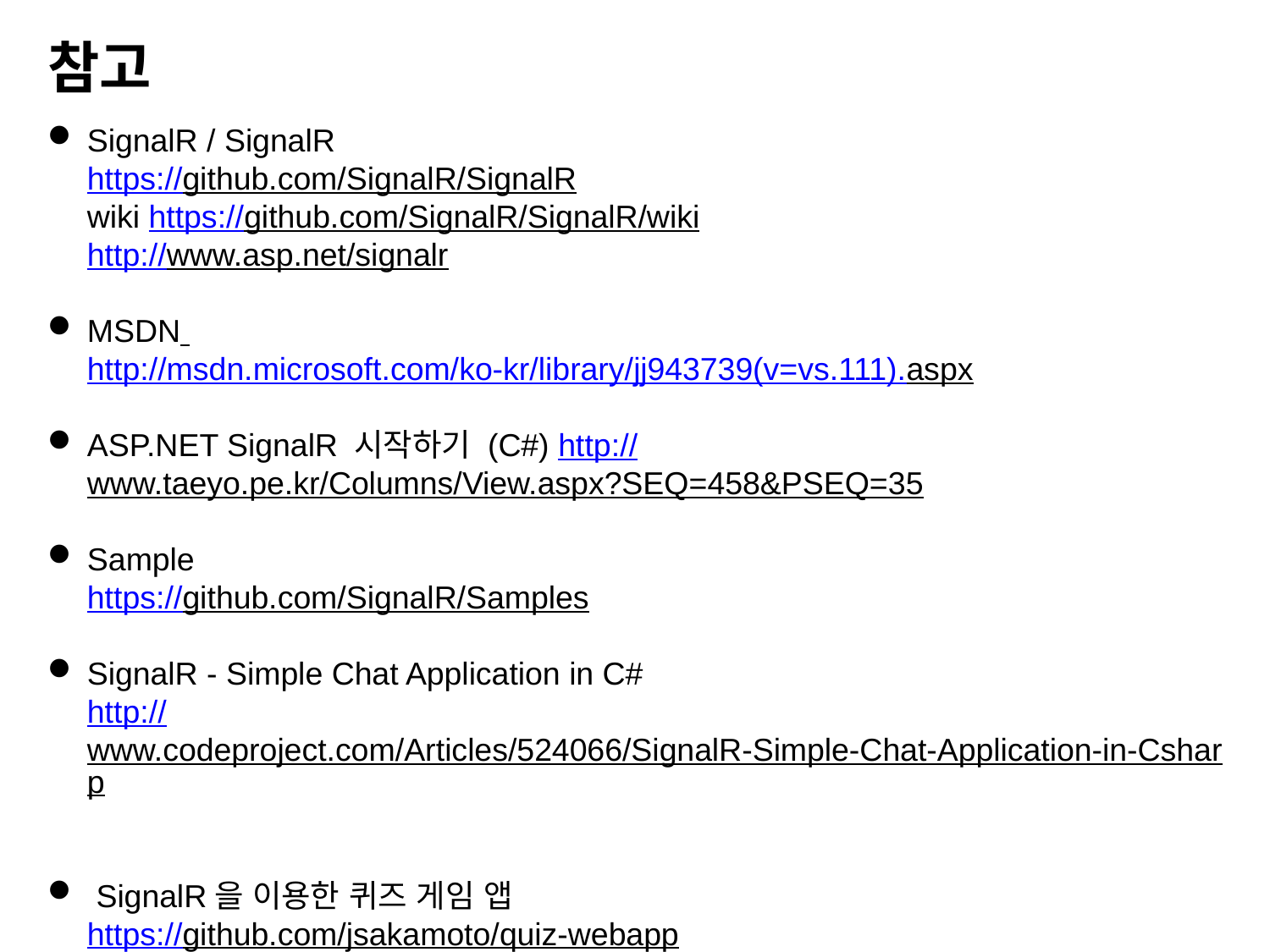

참고
SignalR / SignalR
https://github.com/SignalR/SignalR
wiki https://github.com/SignalR/SignalR/wiki
http://www.asp.net/signalr
MSDN
http://msdn.microsoft.com/ko-kr/library/jj943739(v=vs.111).aspx
ASP.NET SignalR 시작하기 (C#) http://www.taeyo.pe.kr/Columns/View.aspx?SEQ=458&PSEQ=35

Sample
https://github.com/SignalR/Samples
SignalR - Simple Chat Application in C#
http://www.codeproject.com/Articles/524066/SignalR-Simple-Chat-Application-in-Csharp
 SignalR을 이용한 퀴즈 게임 앱
https://github.com/jsakamoto/quiz-webapp